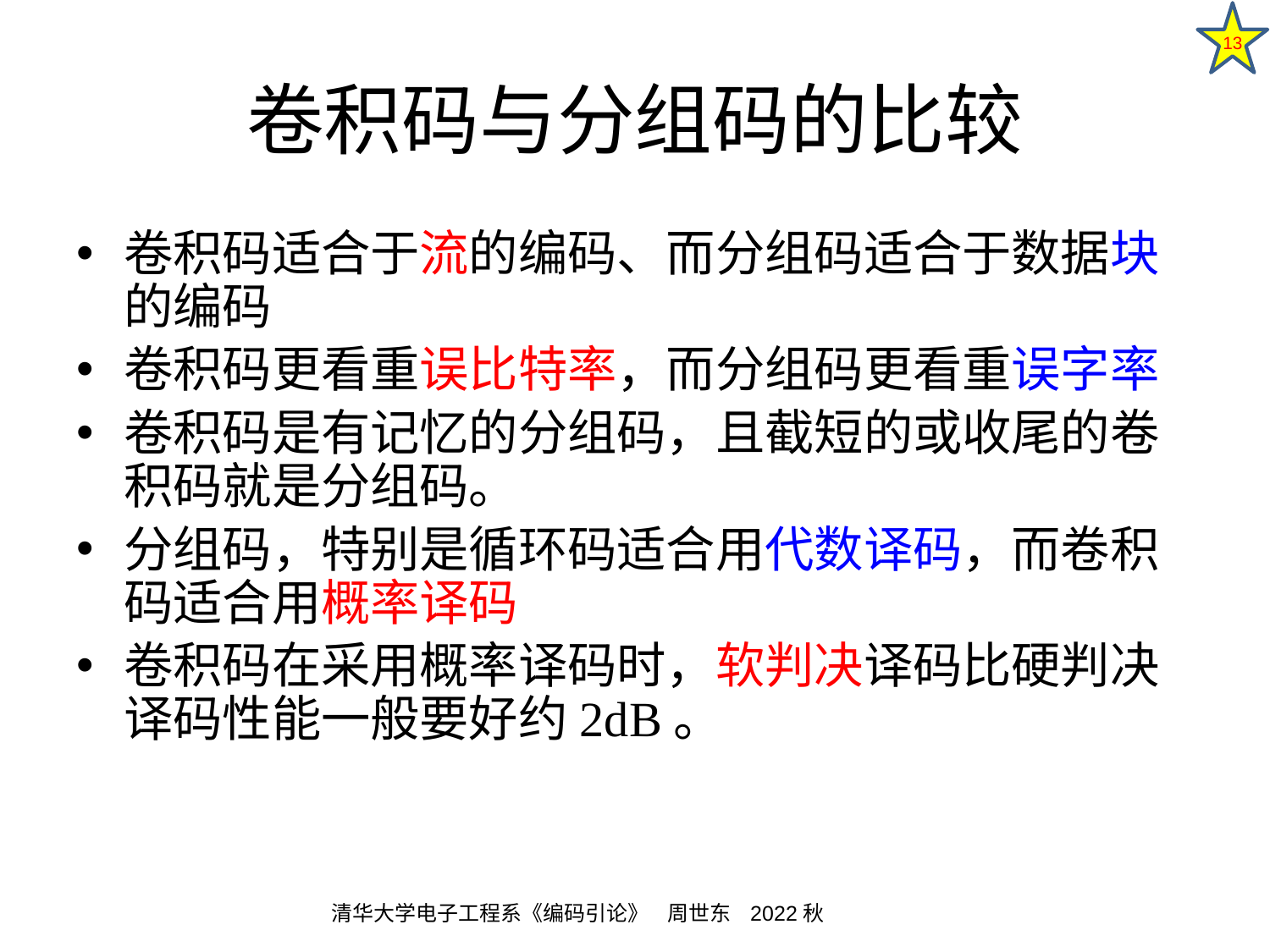

13
# 卷积码与分组码的比较
卷积码适合于流的编码、而分组码适合于数据块的编码
卷积码更看重误比特率，而分组码更看重误字率
卷积码是有记忆的分组码，且截短的或收尾的卷积码就是分组码。
分组码，特别是循环码适合用代数译码，而卷积码适合用概率译码
卷积码在采用概率译码时，软判决译码比硬判决译码性能一般要好约2dB。